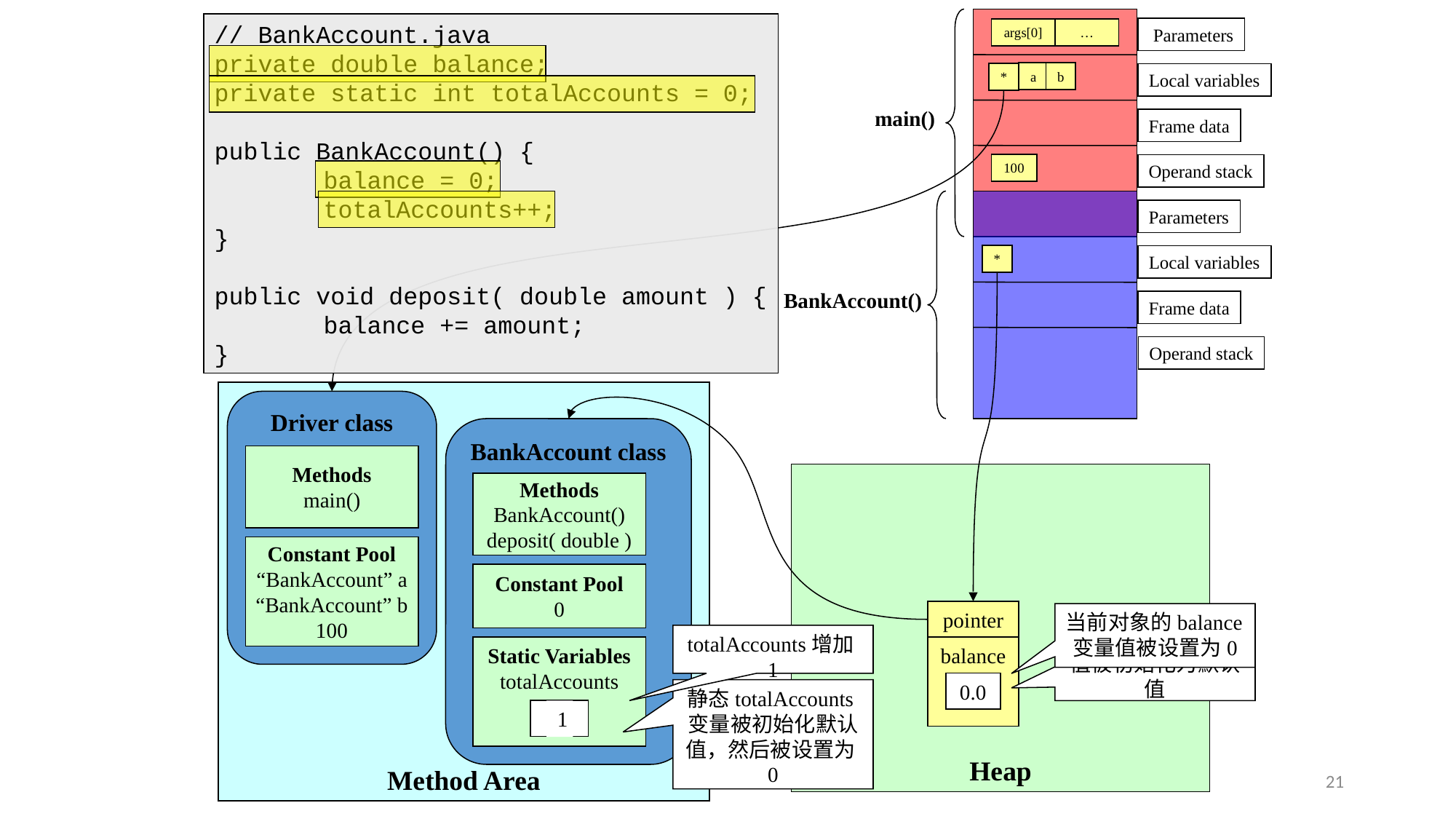

// BankAccount.java
private double balance;
private static int totalAccounts = 0;

public BankAccount() {
	balance = 0;
	totalAccounts++;
}

public void deposit( double amount ) {
	balance += amount;
}
args[0]
…
 Parameters

a
b
*
Local variables

main()

Frame data

100
Operand stack

Parameters
*
Local variables
BankAccount()

Frame data

Operand stack
Method Area
Driver class
BankAccount class

Methods
main()
Heap
Methods
BankAccount()
deposit( double )
Constant Pool
“BankAccount” a
“BankAccount” b
100
Constant Pool
0
pointer
当前对象的balance变量值被设置为0
当前对象的balance 值被初始化为默认值
totalAccounts增加1
Static Variables
totalAccounts
0
balance
0.0
静态totalAccounts变量被初始化默认值，然后被设置为0
1
21